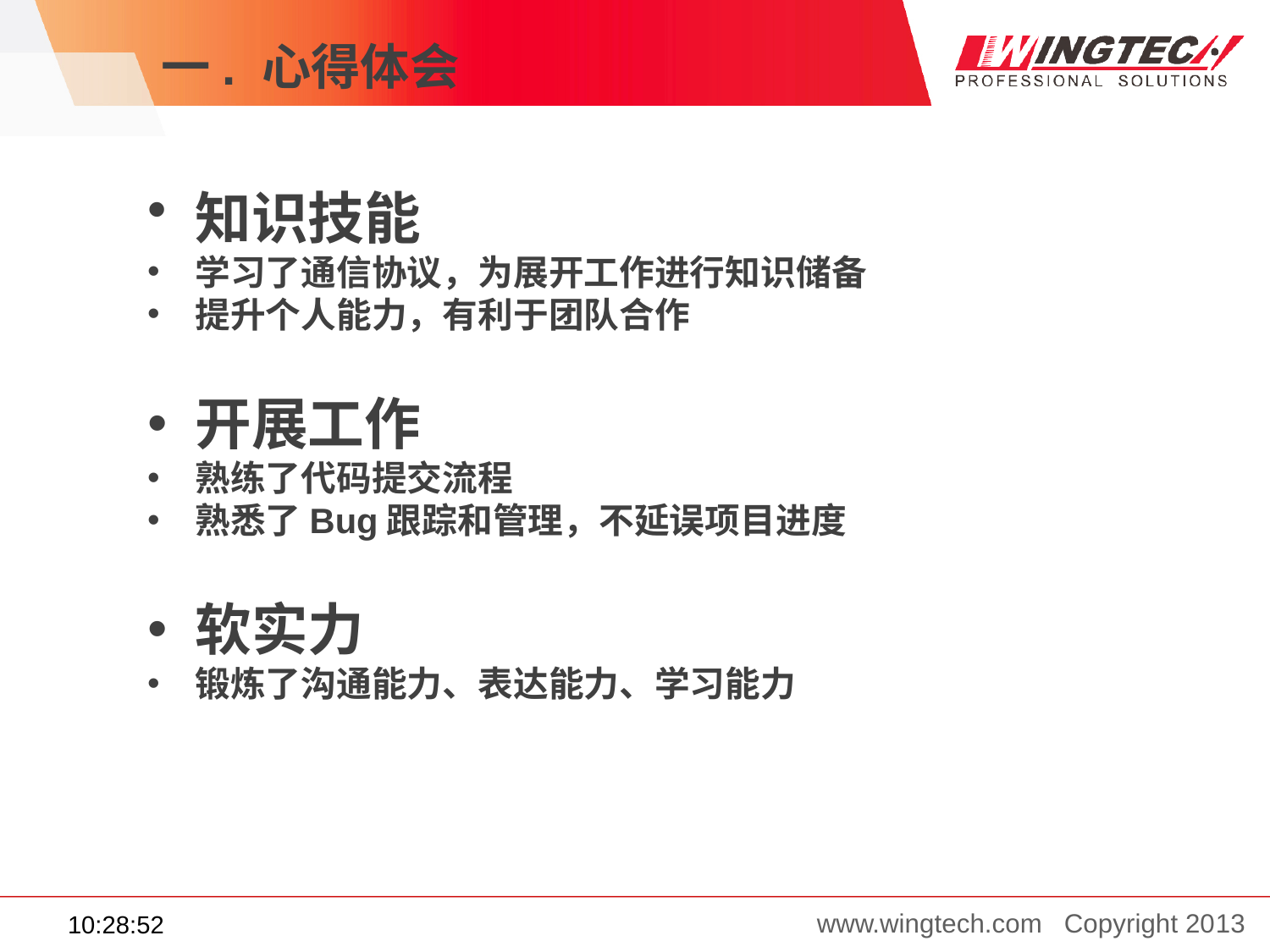

一. 心得体会
知识技能
学习了通信协议，为展开工作进行知识储备
提升个人能力，有利于团队合作

开展工作
熟练了代码提交流程
熟悉了Bug跟踪和管理，不延误项目进度

软实力
锻炼了沟通能力、表达能力、学习能力